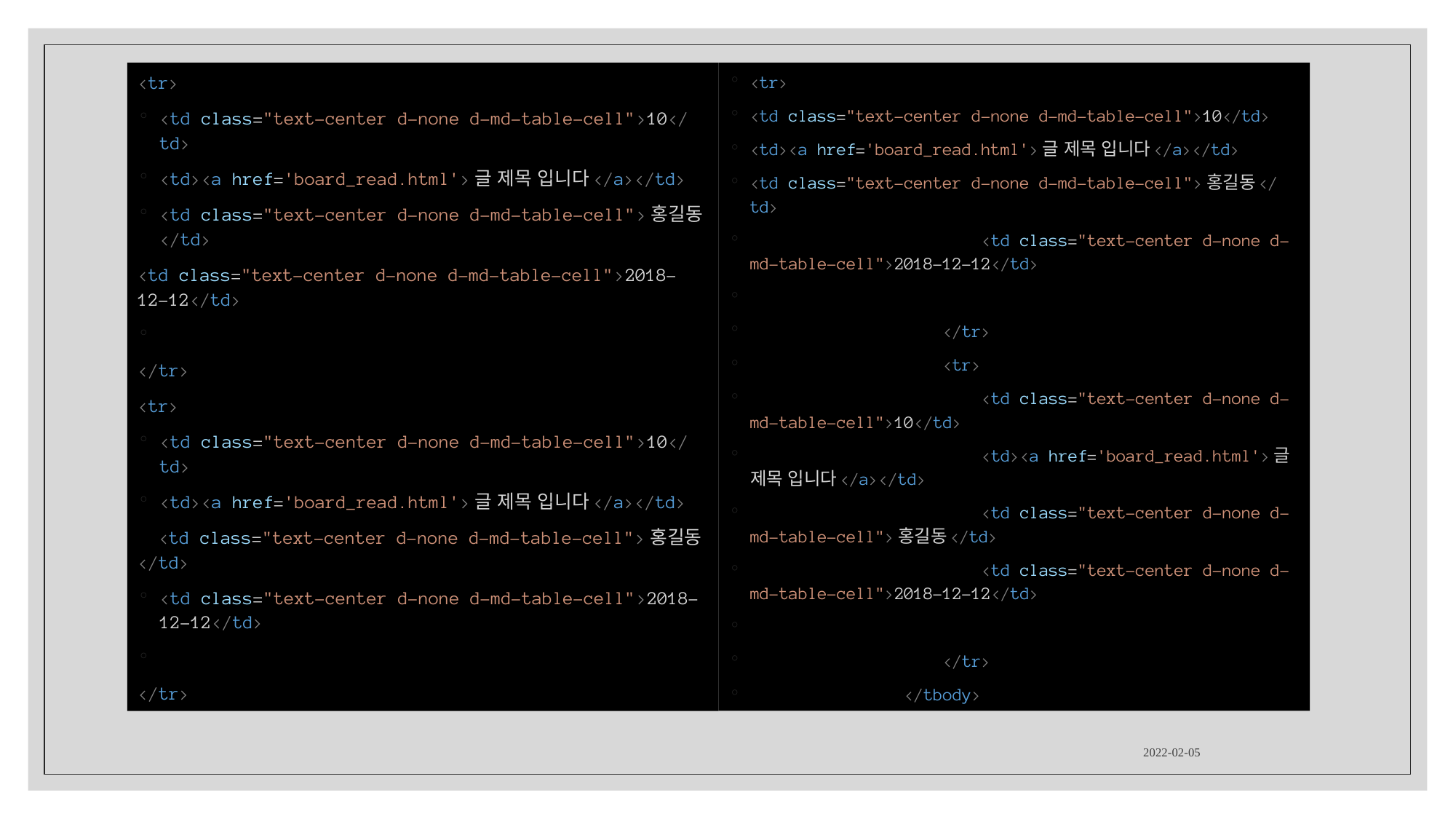

<tr>
<td class="text-center d-none d-md-table-cell">10</td>
<td><a href='board_read.html'>글 제목 입니다</a></td>
<td class="text-center d-none d-md-table-cell">홍길동</td>
<td class="text-center d-none d-md-table-cell">2018-12-12</td>

</tr>
<tr>
<td class="text-center d-none d-md-table-cell">10</td>
<td><a href='board_read.html'>글 제목 입니다</a></td>
  <td class="text-center d-none d-md-table-cell">홍길동</td>
<td class="text-center d-none d-md-table-cell">2018-12-12</td>

</tr>

<tr>
<td class="text-center d-none d-md-table-cell">10</td>
<td><a href='board_read.html'>글 제목 입니다</a></td>
<td class="text-center d-none d-md-table-cell">홍길동</td>
                        <td class="text-center d-none d-md-table-cell">2018-12-12</td>

                    </tr>
                    <tr>
                        <td class="text-center d-none d-md-table-cell">10</td>
                        <td><a href='board_read.html'>글 제목 입니다</a></td>
                        <td class="text-center d-none d-md-table-cell">홍길동</td>
                        <td class="text-center d-none d-md-table-cell">2018-12-12</td>

                    </tr>
                </tbody>
2022-02-05